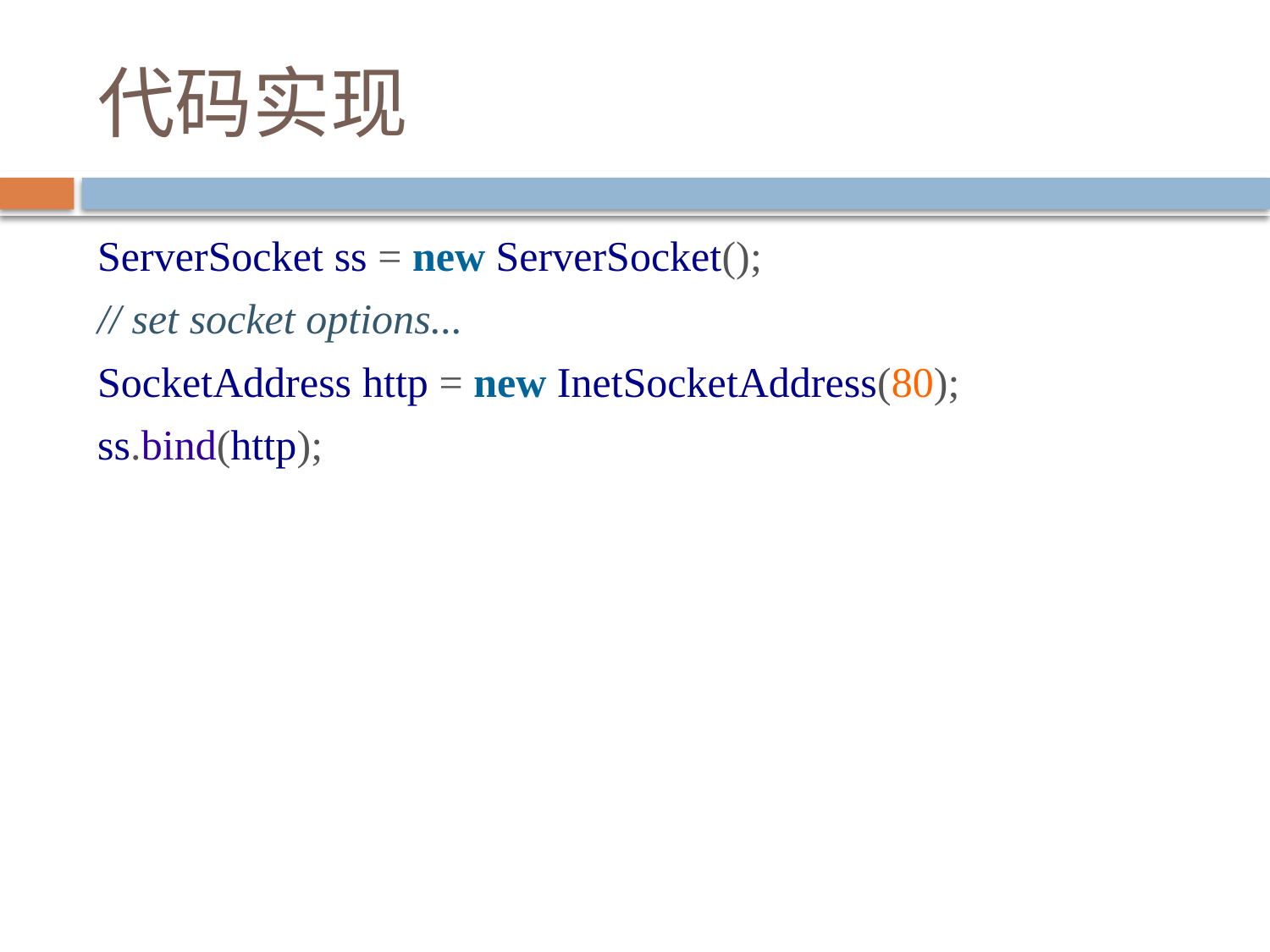

# 代码实现
ServerSocket ss = new ServerSocket();
// set socket options...
SocketAddress http = new InetSocketAddress(80);
ss.bind(http);